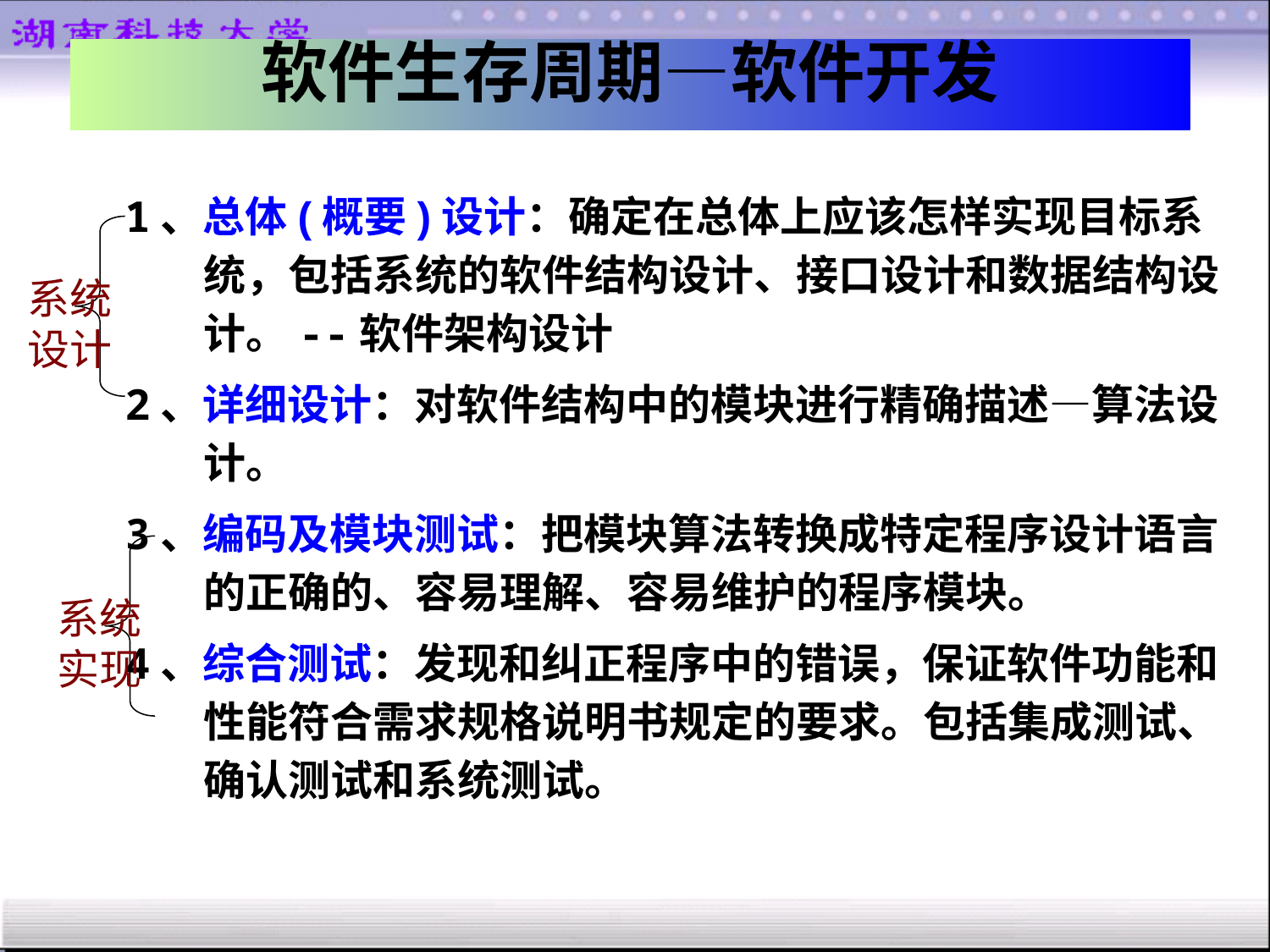

软件生存周期—软件开发
1、总体(概要)设计：确定在总体上应该怎样实现目标系统，包括系统的软件结构设计、接口设计和数据结构设计。--软件架构设计
2、详细设计：对软件结构中的模块进行精确描述—算法设计。
3、编码及模块测试：把模块算法转换成特定程序设计语言的正确的、容易理解、容易维护的程序模块。
4、综合测试：发现和纠正程序中的错误，保证软件功能和性能符合需求规格说明书规定的要求。包括集成测试、确认测试和系统测试。

系统
设计

系统
实现